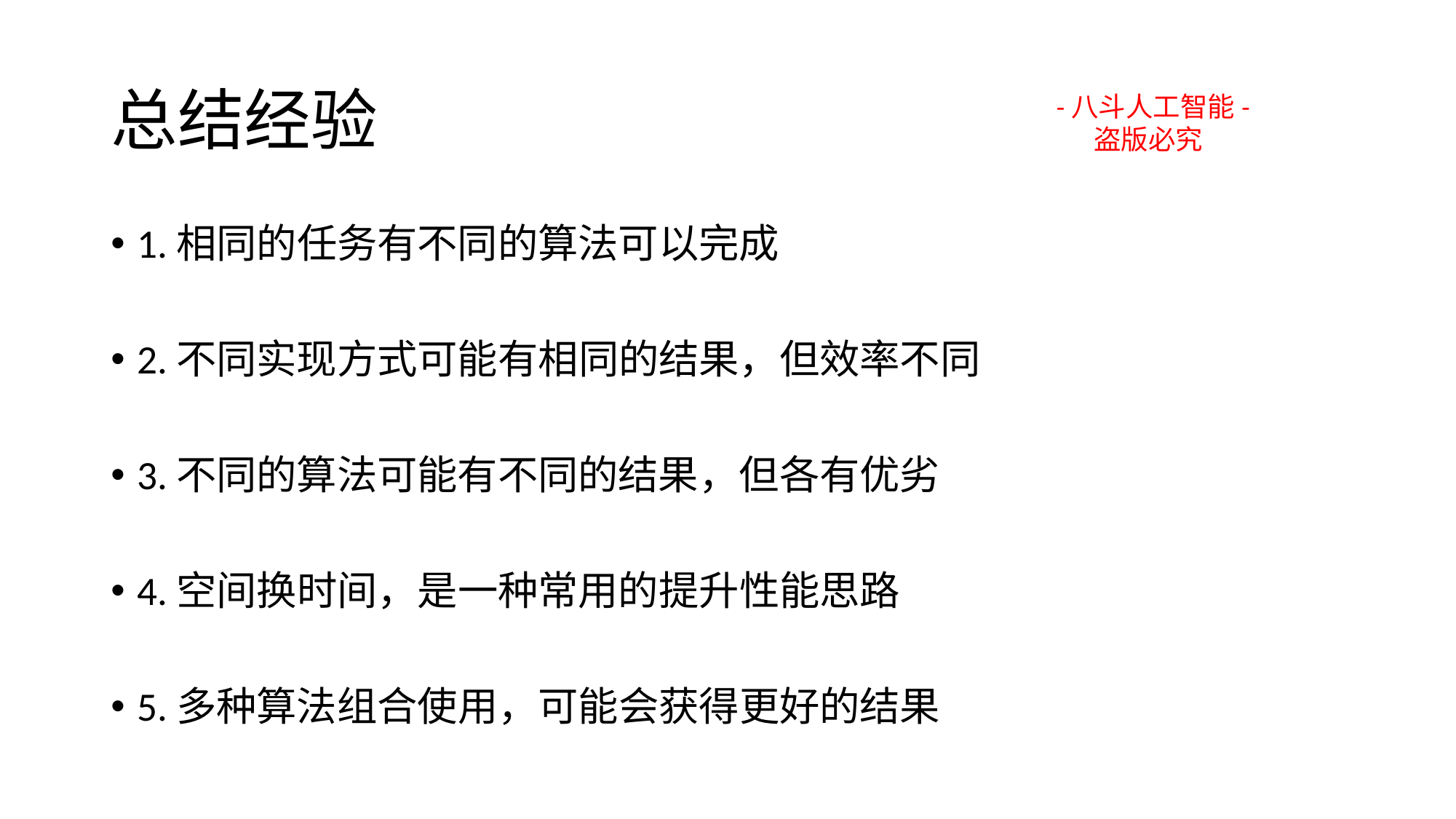

# 总结经验
-八斗人工智能-
     盗版必究
1.相同的任务有不同的算法可以完成

2.不同实现方式可能有相同的结果，但效率不同

3.不同的算法可能有不同的结果，但各有优劣

4.空间换时间，是一种常用的提升性能思路

5.多种算法组合使用，可能会获得更好的结果